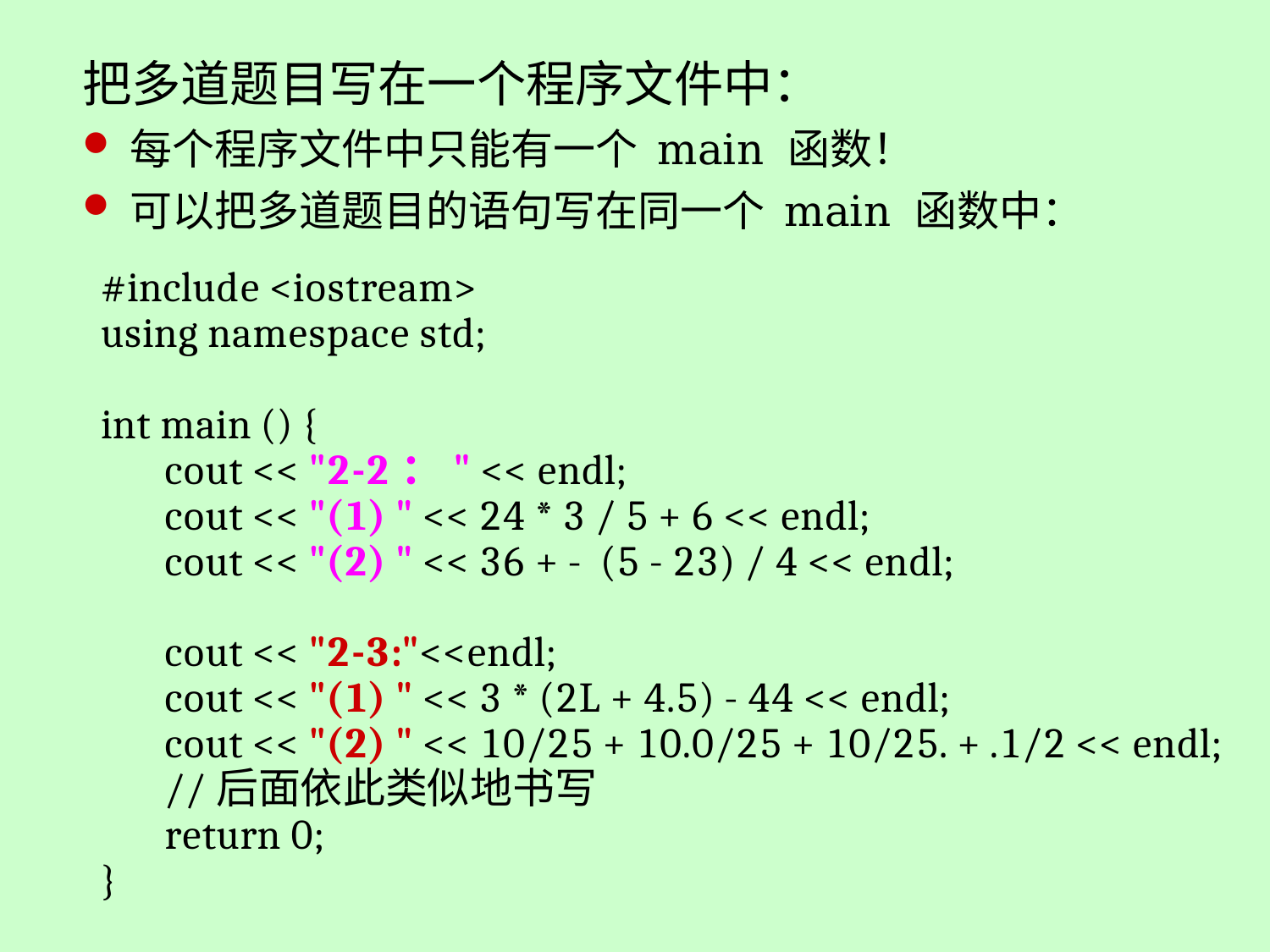

把多道题目写在一个程序文件中：
每个程序文件中只能有一个 main 函数！
可以把多道题目的语句写在同一个 main 函数中：
#include <iostream>
using namespace std;

int main () {
cout << "2-2：" << endl;
cout << "(1) " << 24 * 3 / 5 + 6 << endl;
cout << "(2) " << 36 + -  (5 - 23) / 4 << endl;

cout << "2-3:"<<endl;
cout << "(1) " << 3 * (2L + 4.5) - 44 << endl;
cout << "(2) " << 10/25 + 10.0/25 + 10/25. + .1/2 << endl;
//后面依此类似地书写
return 0;
}
107